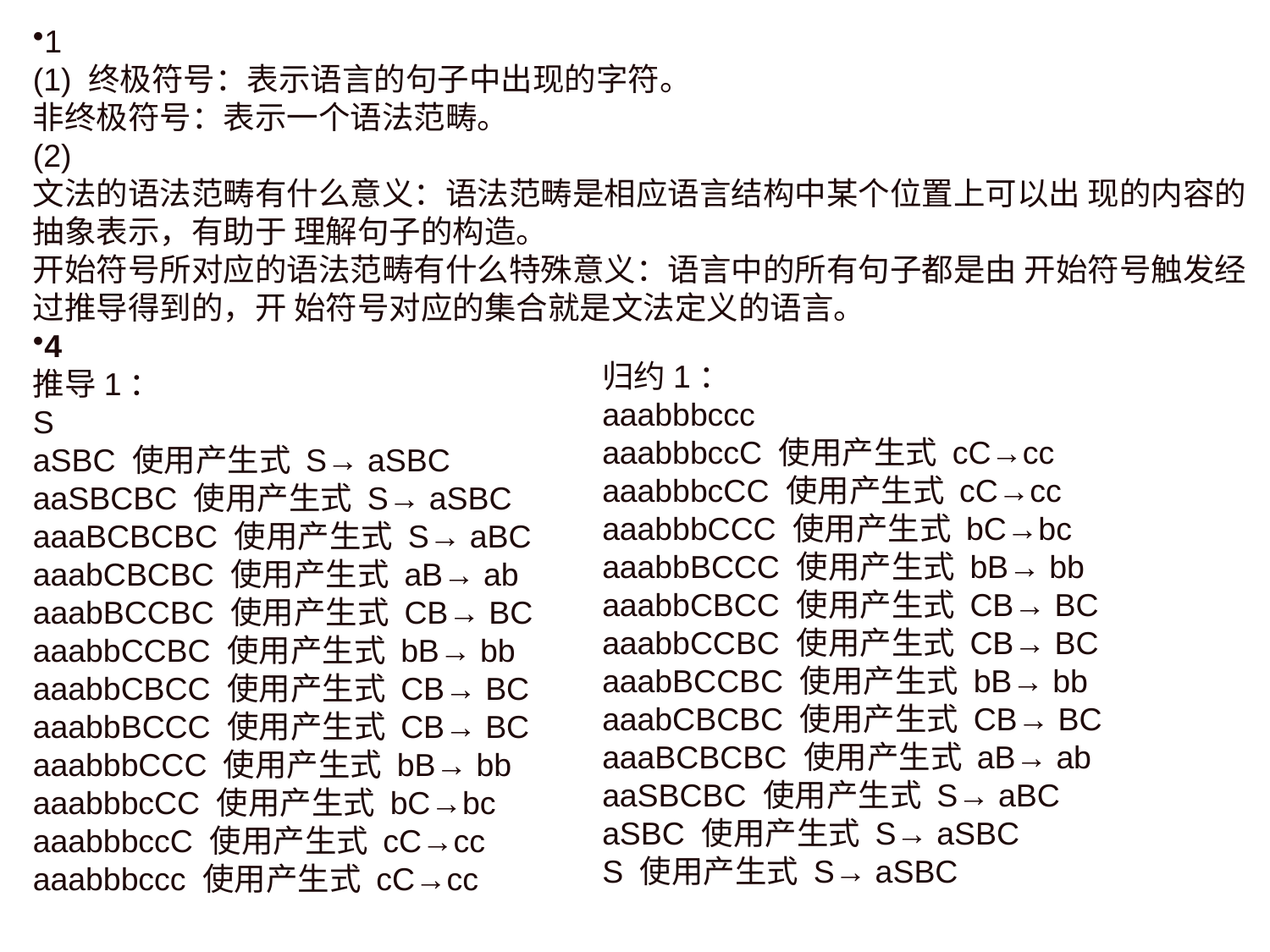

1
(1) 终极符号：表示语言的句子中出现的字符。
非终极符号：表示一个语法范畴。
(2)
文法的语法范畴有什么意义：语法范畴是相应语言结构中某个位置上可以出 现的内容的抽象表示，有助于 理解句子的构造。
开始符号所对应的语法范畴有什么特殊意义：语言中的所有句子都是由 开始符号触发经过推导得到的，开 始符号对应的集合就是文法定义的语言。
4
推导1：
S
aSBC 使用产生式 S→ aSBC
aaSBCBC 使用产生式 S→ aSBC
aaaBCBCBC 使用产生式 S→ aBC
aaabCBCBC 使用产生式 aB→ ab
aaabBCCBC 使用产生式 CB→ BC
aaabbCCBC 使用产生式 bB→ bb
aaabbCBCC 使用产生式 CB→ BC
aaabbBCCC 使用产生式 CB→ BC
aaabbbCCC 使用产生式 bB→ bb
aaabbbcCC 使用产生式 bC→bc
aaabbbccC 使用产生式 cC→cc
aaabbbccc 使用产生式 cC→cc

归约1：
aaabbbccc
aaabbbccC 使用产生式 cC→cc
aaabbbcCC 使用产生式 cC→cc
aaabbbCCC 使用产生式 bC→bc
aaabbBCCC 使用产生式 bB→ bb
aaabbCBCC 使用产生式 CB→ BC
aaabbCCBC 使用产生式 CB→ BC
aaabBCCBC 使用产生式 bB→ bb
aaabCBCBC 使用产生式 CB→ BC
aaaBCBCBC 使用产生式 aB→ ab
aaSBCBC 使用产生式 S→ aBC
aSBC 使用产生式 S→ aSBC
S 使用产生式 S→ aSBC